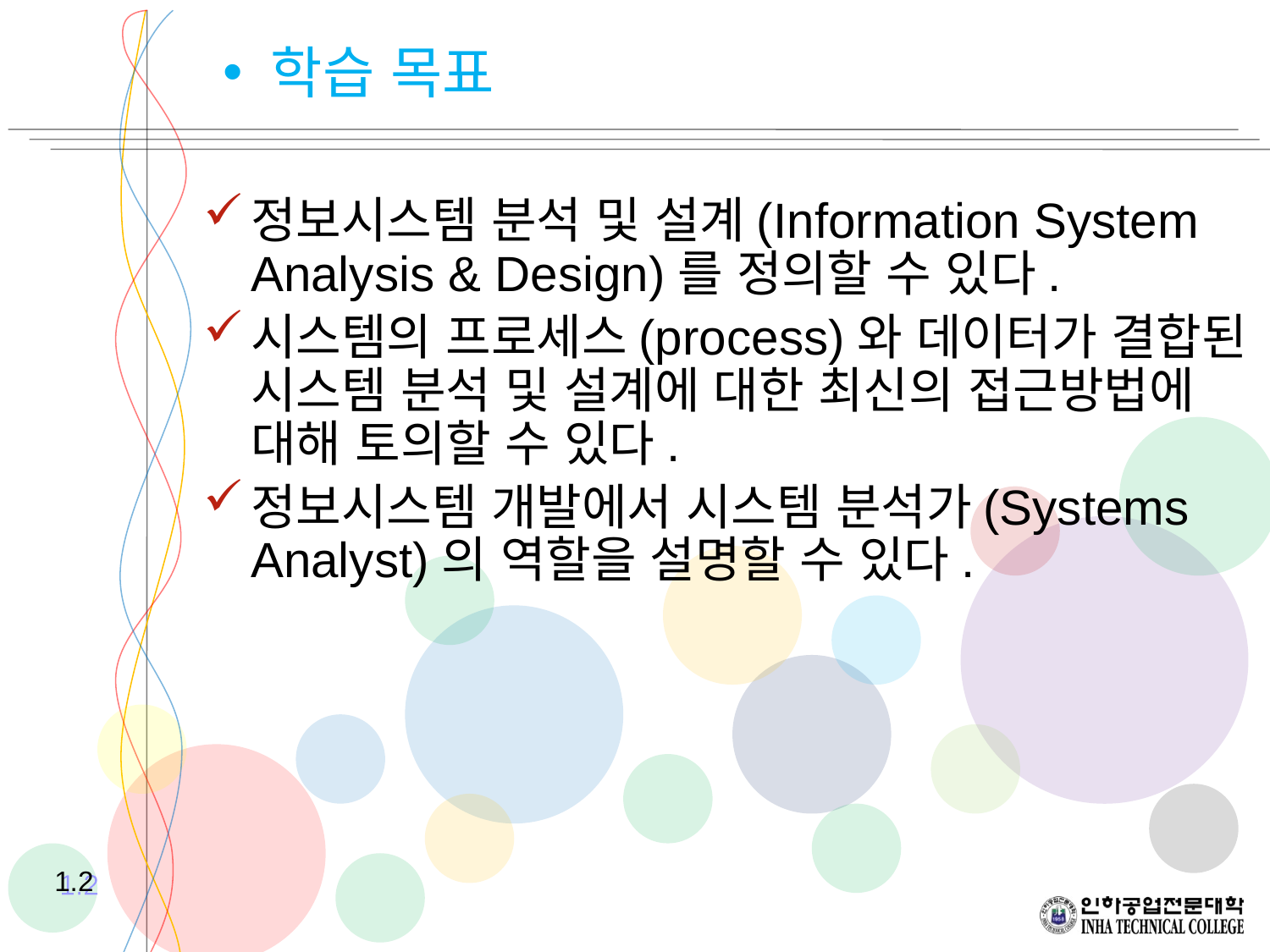

정보시스템 분석 및 설계(Information System Analysis & Design)를 정의할 수 있다.
시스템의 프로세스(process)와 데이터가 결합된 시스템 분석 및 설계에 대한 최신의 접근방법에 대해 토의할 수 있다.
정보시스템 개발에서 시스템 분석가(Systems Analyst)의 역할을 설명할 수 있다.
학습 목표
1.2